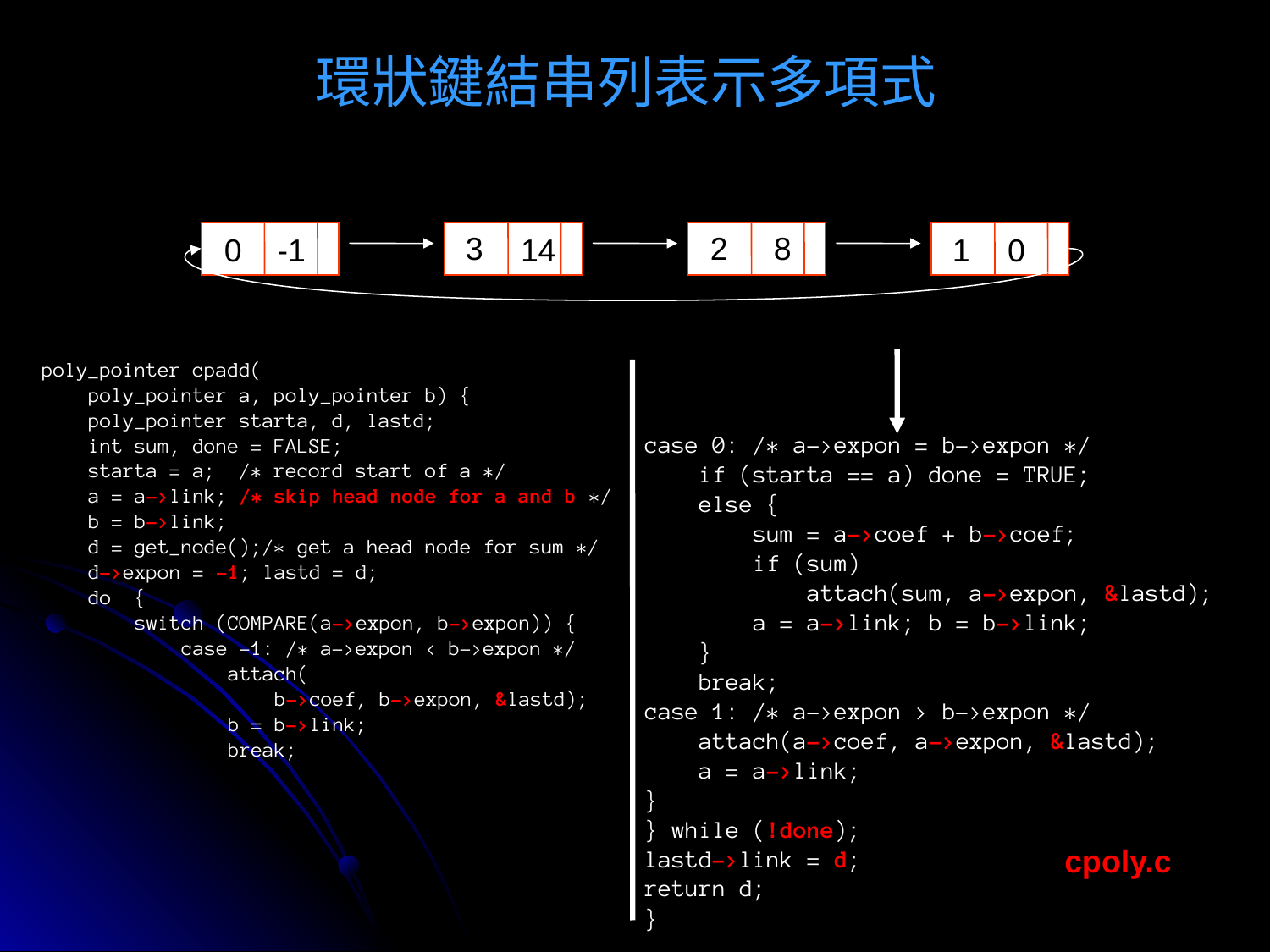

# 環狀鍵結串列表示多項式

3

2
8

0
-1
14
1
0

poly_pointer cpadd(
    poly_pointer a, poly_pointer b) {
    poly_pointer starta, d, lastd;
    int sum, done = FALSE;
    starta = a;  /* record start of a */
    a = a->link; /* skip head node for a and b */
    b = b->link;
    d = get_node();/* get a head node for sum */
    d->expon = -1; lastd = d;
    do  {
        switch (COMPARE(a->expon, b->expon)) {
            case -1: /* a->expon < b->expon */
                attach(
                    b->coef, b->expon, &lastd);
                b = b->link;
                break;

case 0: /* a->expon = b->expon */
    if (starta == a) done = TRUE;
    else {
        sum = a->coef + b->coef;
        if (sum)
            attach(sum, a->expon, &lastd);
        a = a->link; b = b->link;
    }
    break;
case 1: /* a->expon > b->expon */
    attach(a->coef, a->expon, &lastd);
    a = a->link;
}
} while (!done);
lastd->link = d;
return d;
}
cpoly.c